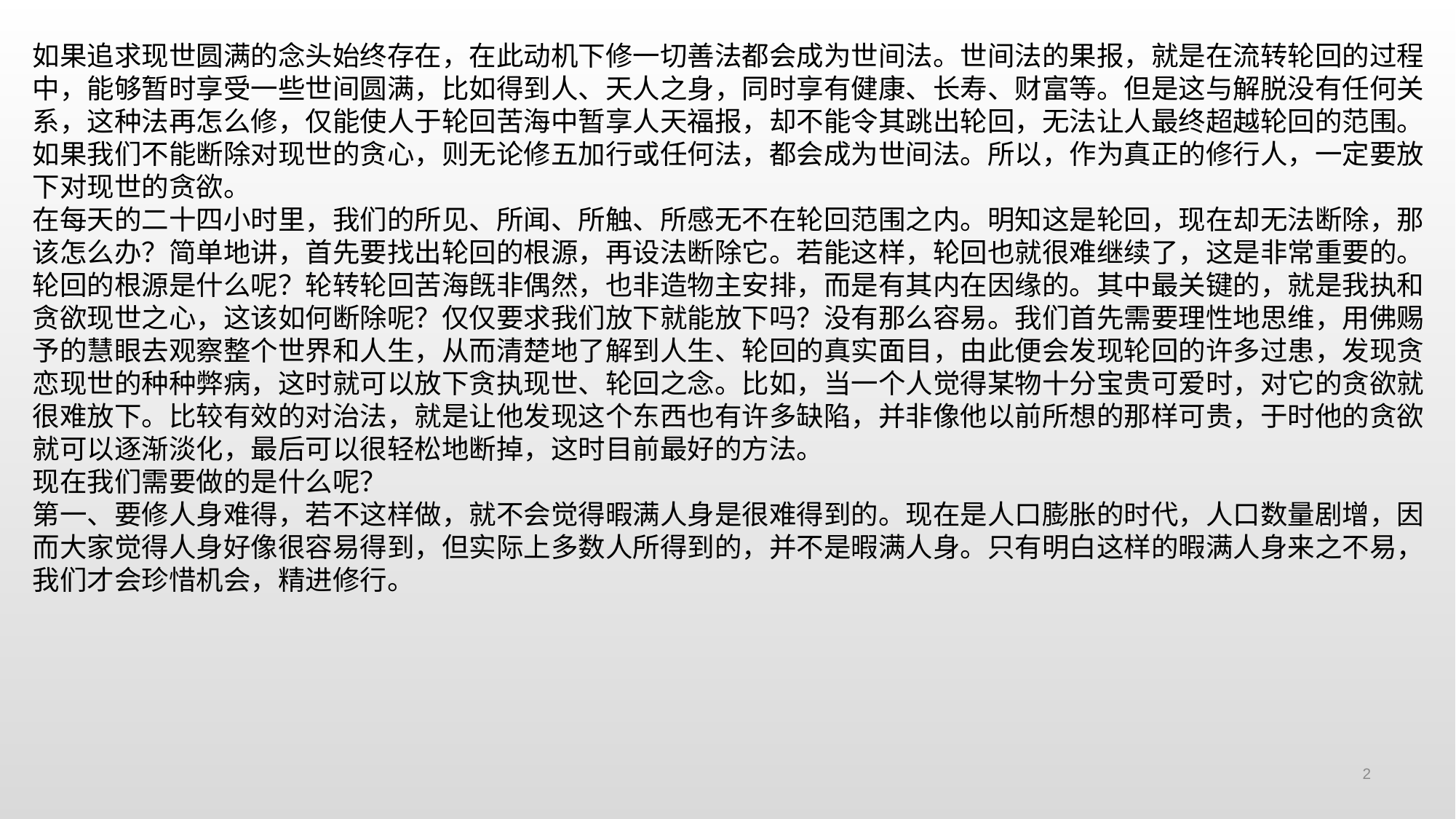

如果追求现世圆满的念头始终存在，在此动机下修一切善法都会成为世间法。世间法的果报，就是在流转轮回的过程中，能够暂时享受一些世间圆满，比如得到人、天人之身，同时享有健康、长寿、财富等。但是这与解脱没有任何关系，这种法再怎么修，仅能使人于轮回苦海中暂享人天福报，却不能令其跳出轮回，无法让人最终超越轮回的范围。如果我们不能断除对现世的贪心，则无论修五加行或任何法，都会成为世间法。所以，作为真正的修行人，一定要放下对现世的贪欲。
在每天的二十四小时里，我们的所见、所闻、所触、所感无不在轮回范围之内。明知这是轮回，现在却无法断除，那该怎么办？简单地讲，首先要找出轮回的根源，再设法断除它。若能这样，轮回也就很难继续了，这是非常重要的。
轮回的根源是什么呢？轮转轮回苦海旣非偶然，也非造物主安排，而是有其内在因缘的。其中最关键的，就是我执和贪欲现世之心，这该如何断除呢？仅仅要求我们放下就能放下吗？没有那么容易。我们首先需要理性地思维，用佛赐予的慧眼去观察整个世界和人生，从而清楚地了解到人生、轮回的真实面目，由此便会发现轮回的许多过患，发现贪恋现世的种种弊病，这时就可以放下贪执现世、轮回之念。比如，当一个人觉得某物十分宝贵可爱时，对它的贪欲就很难放下。比较有效的对治法，就是让他发现这个东西也有许多缺陷，并非像他以前所想的那样可贵，于时他的贪欲就可以逐渐淡化，最后可以很轻松地断掉，这时目前最好的方法。
现在我们需要做的是什么呢？
第一、要修人身难得，若不这样做，就不会觉得暇满人身是很难得到的。现在是人口膨胀的时代，人口数量剧增，因而大家觉得人身好像很容易得到，但实际上多数人所得到的，并不是暇满人身。只有明白这样的暇满人身来之不易，我们才会珍惜机会，精进修行。
2